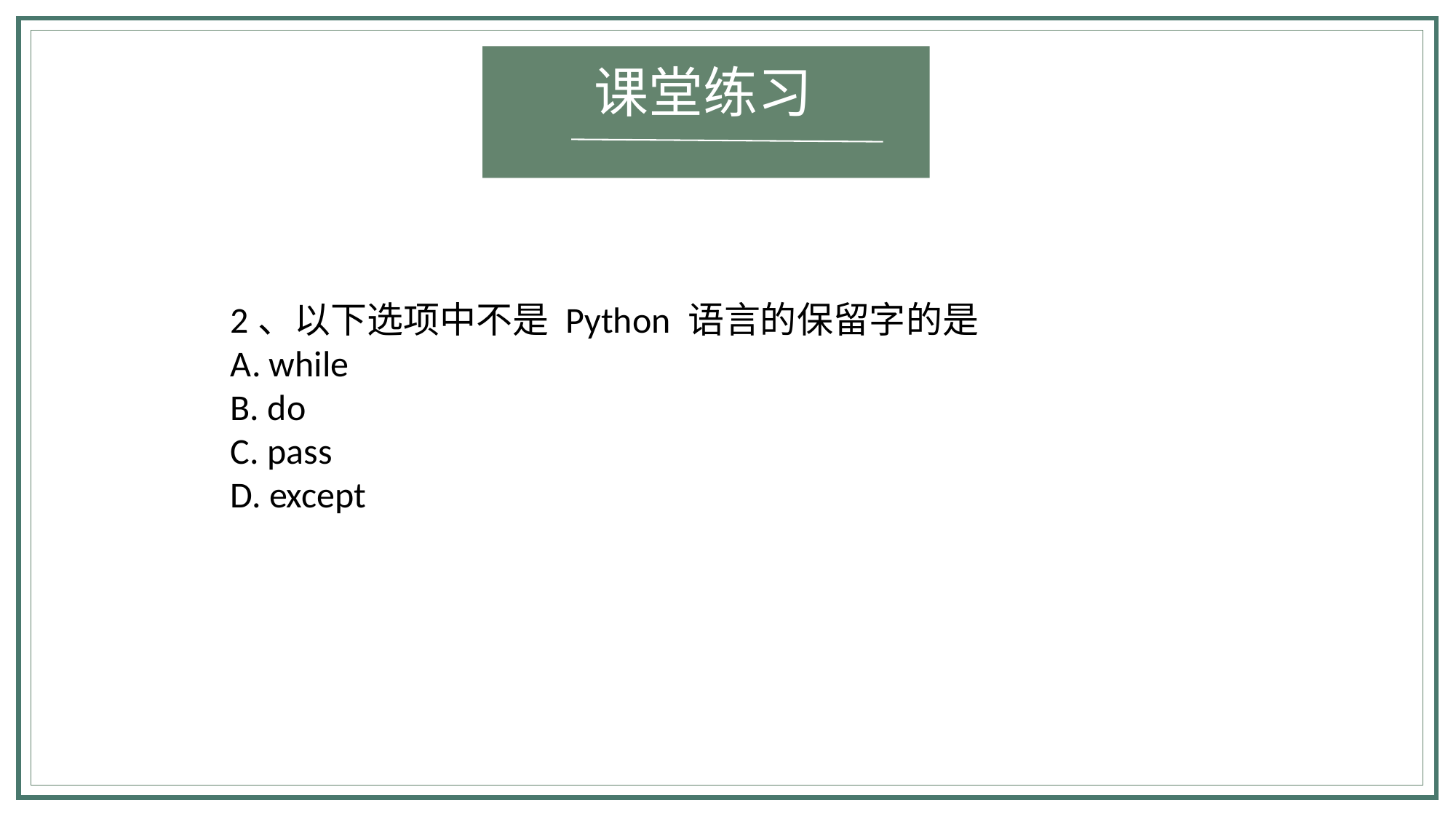

课堂练习

2、以下选项中不是 Python 语言的保留字的是‬‬‬‬‬‬‬‬‬‬‬‬‬‬‬‬‬‬‬‬‬‬‬‬‬‬‬‬‬‬‬‬‬‬‬‬‬‬‬‬‬‬‬‬‬‬‬‬‬‬‬‬‬‬‬‬‬‬‬‬‬‬‬‬‬‬‬‬‬‬‬‬‬‬‬‬‬‬‬‬‬‬‬‬‬‬‬‬‬‬‬‬‬‬‬‬
A. while
B. do
C. pass
D. except